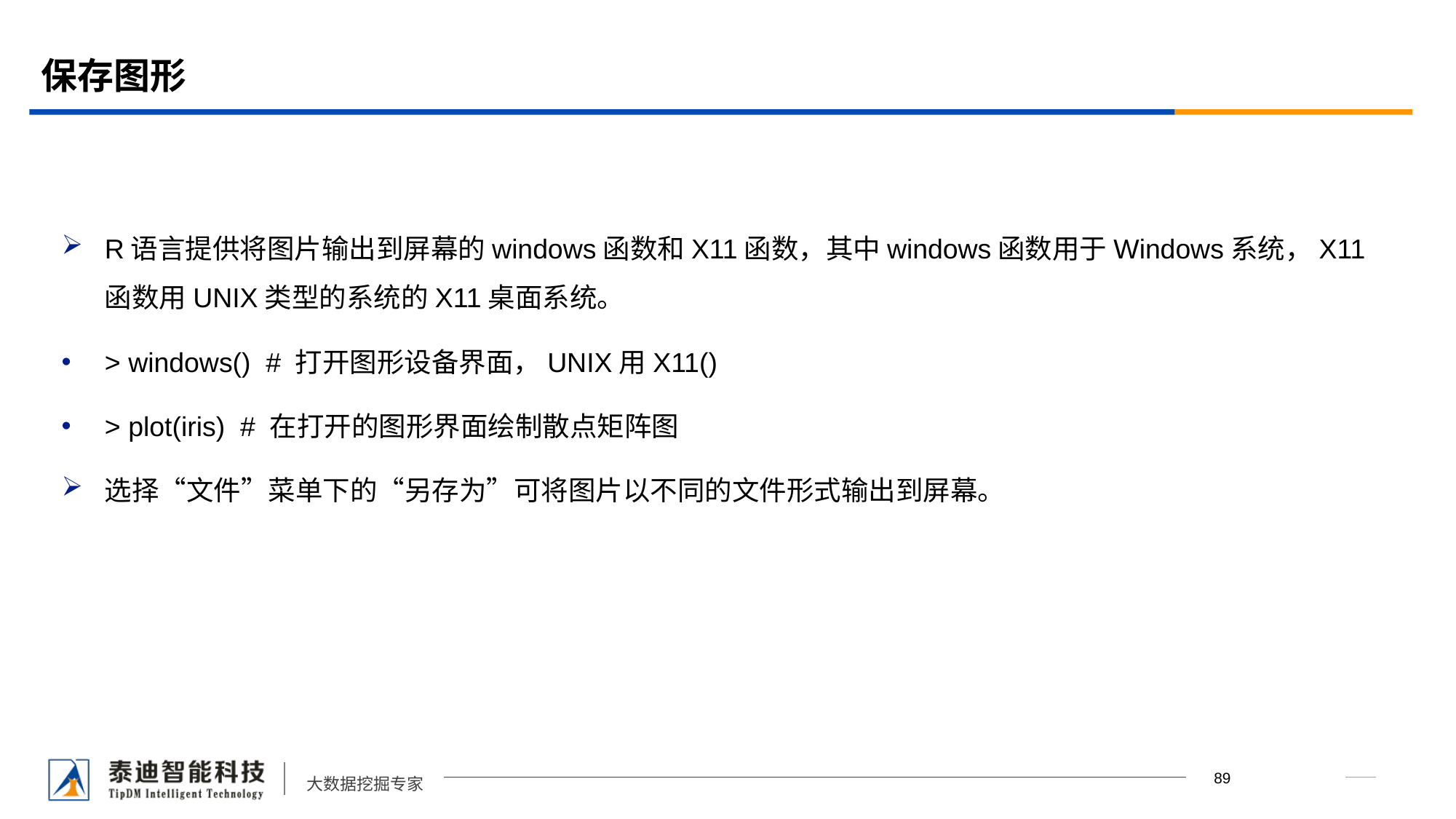

# 保存图形
R语言提供将图片输出到屏幕的windows函数和X11函数，其中windows函数用于Windows系统，X11函数用UNIX类型的系统的X11桌面系统。
> windows()  # 打开图形设备界面，UNIX用X11()
> plot(iris)  # 在打开的图形界面绘制散点矩阵图
选择“文件”菜单下的“另存为”可将图片以不同的文件形式输出到屏幕。